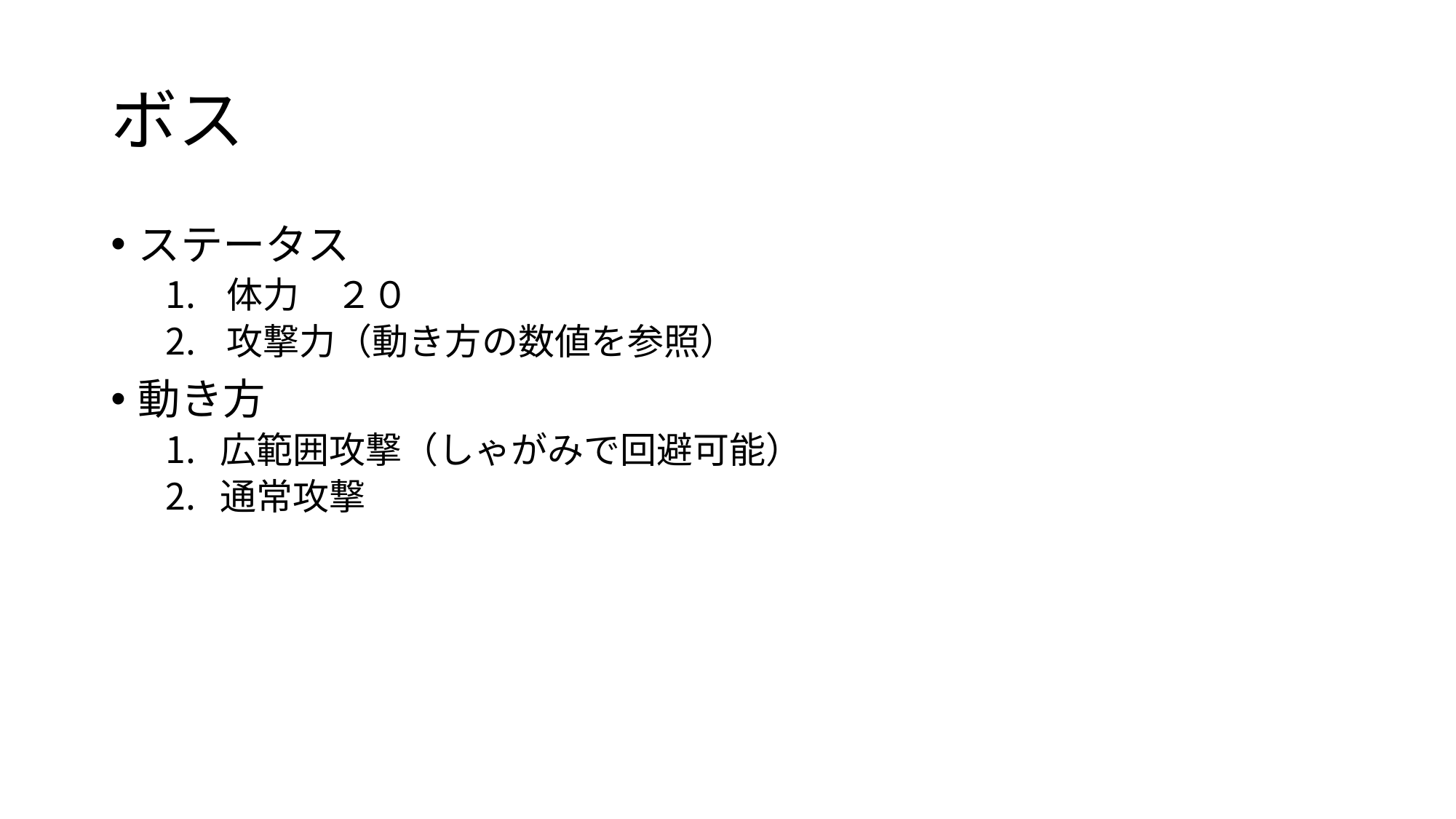

# ボス
ステータス
体力　２０
攻撃力（動き方の数値を参照）
動き方
広範囲攻撃（しゃがみで回避可能）
通常攻撃